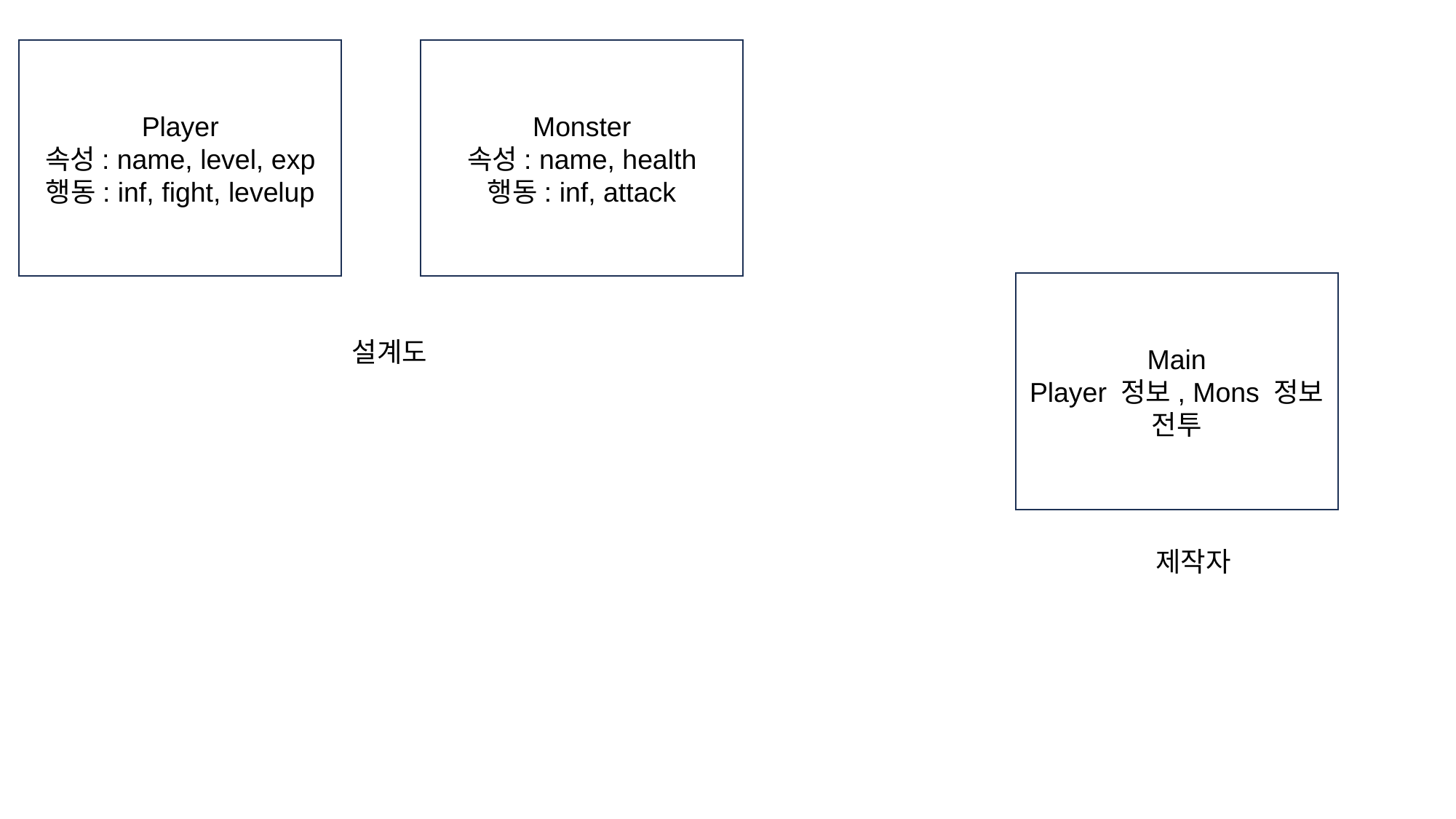

Player
속성: name, level, exp
행동: inf, fight, levelup
Monster
속성: name, health
행동: inf, attack
Main
Player 정보, Mons 정보
전투
설계도
제작자